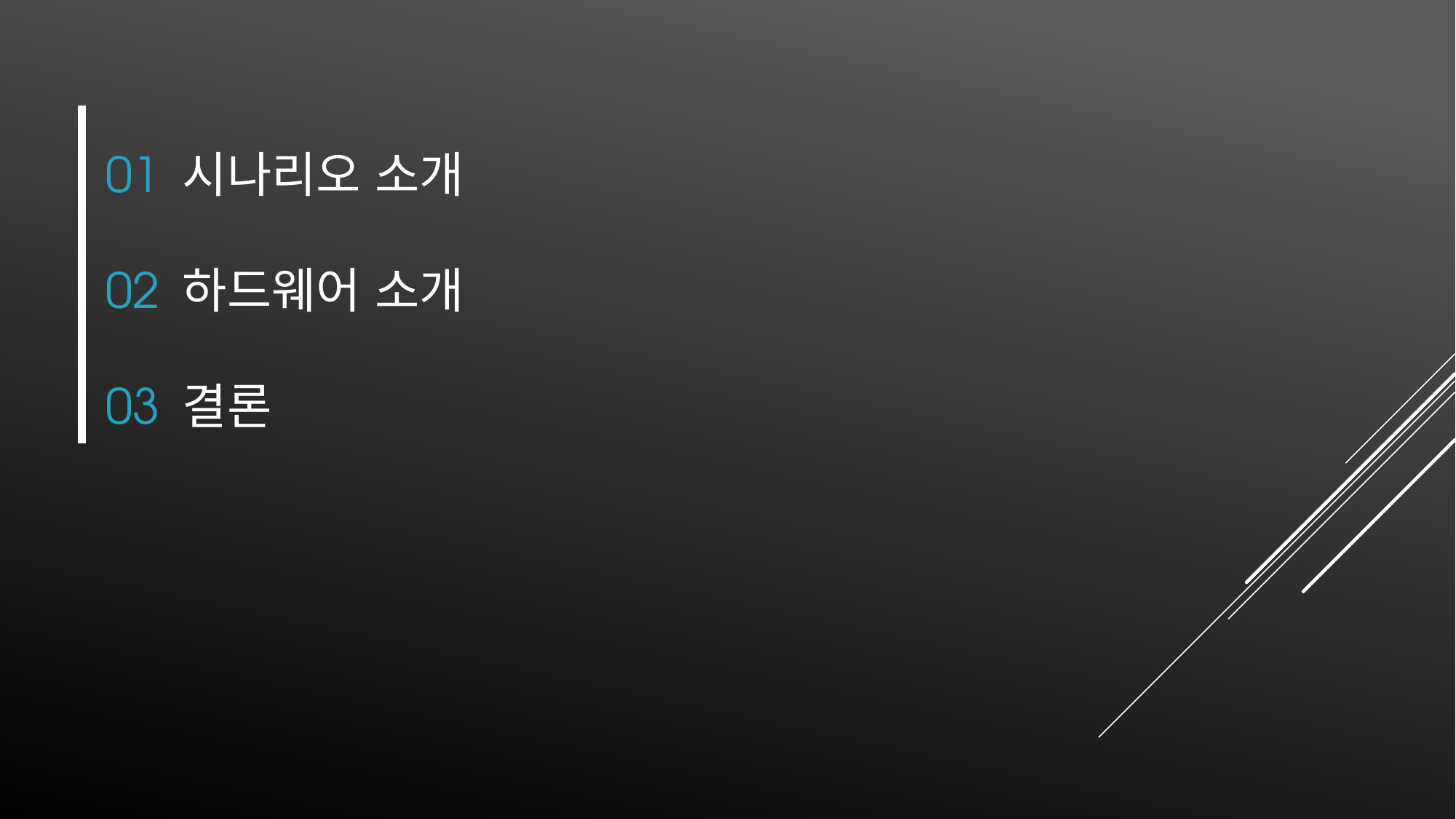

| 01 시나리오 소개 02 하드웨어 소개 03 결론 |
| --- |